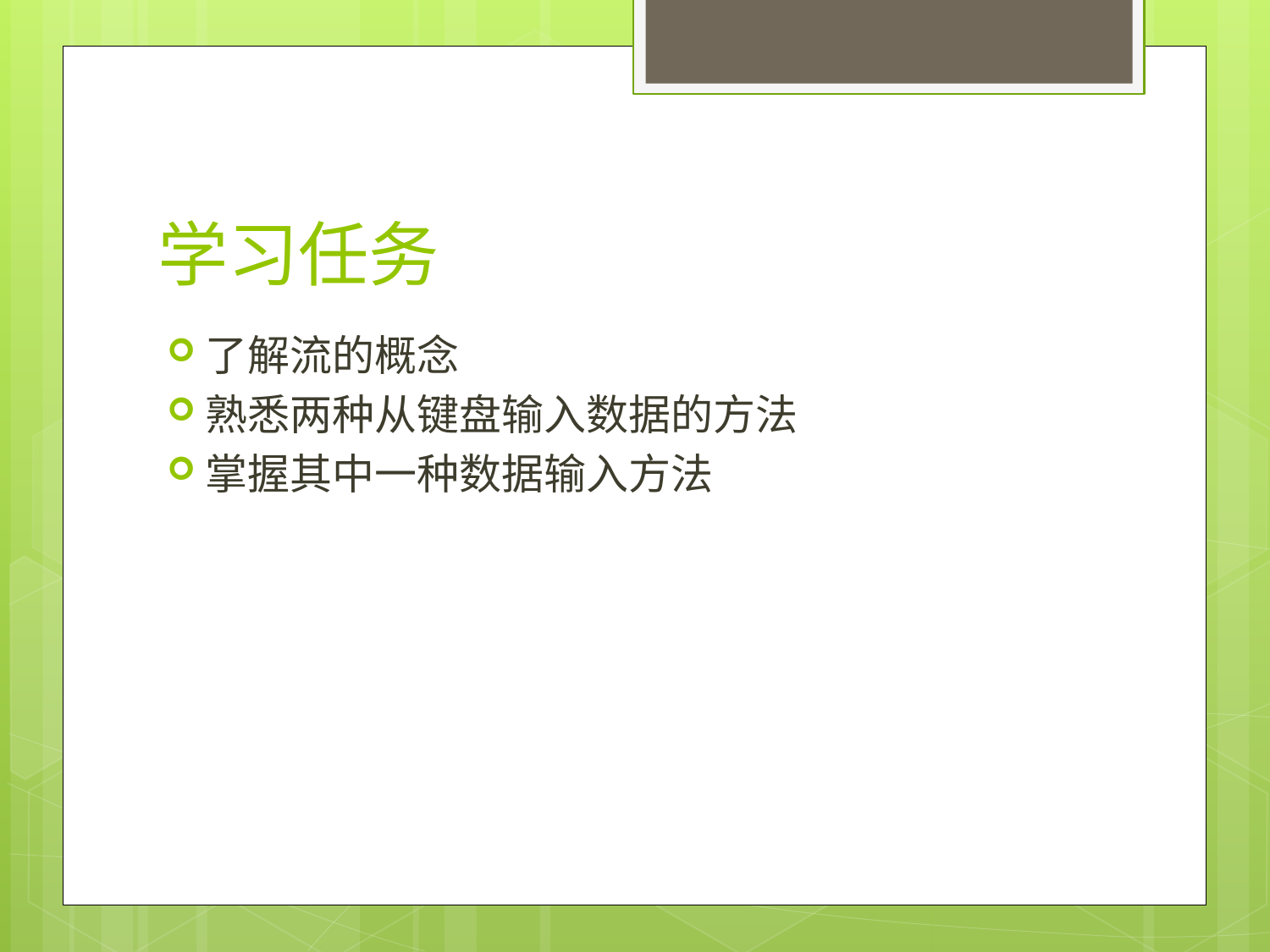

# 学习任务
了解流的概念
熟悉两种从键盘输入数据的方法
掌握其中一种数据输入方法